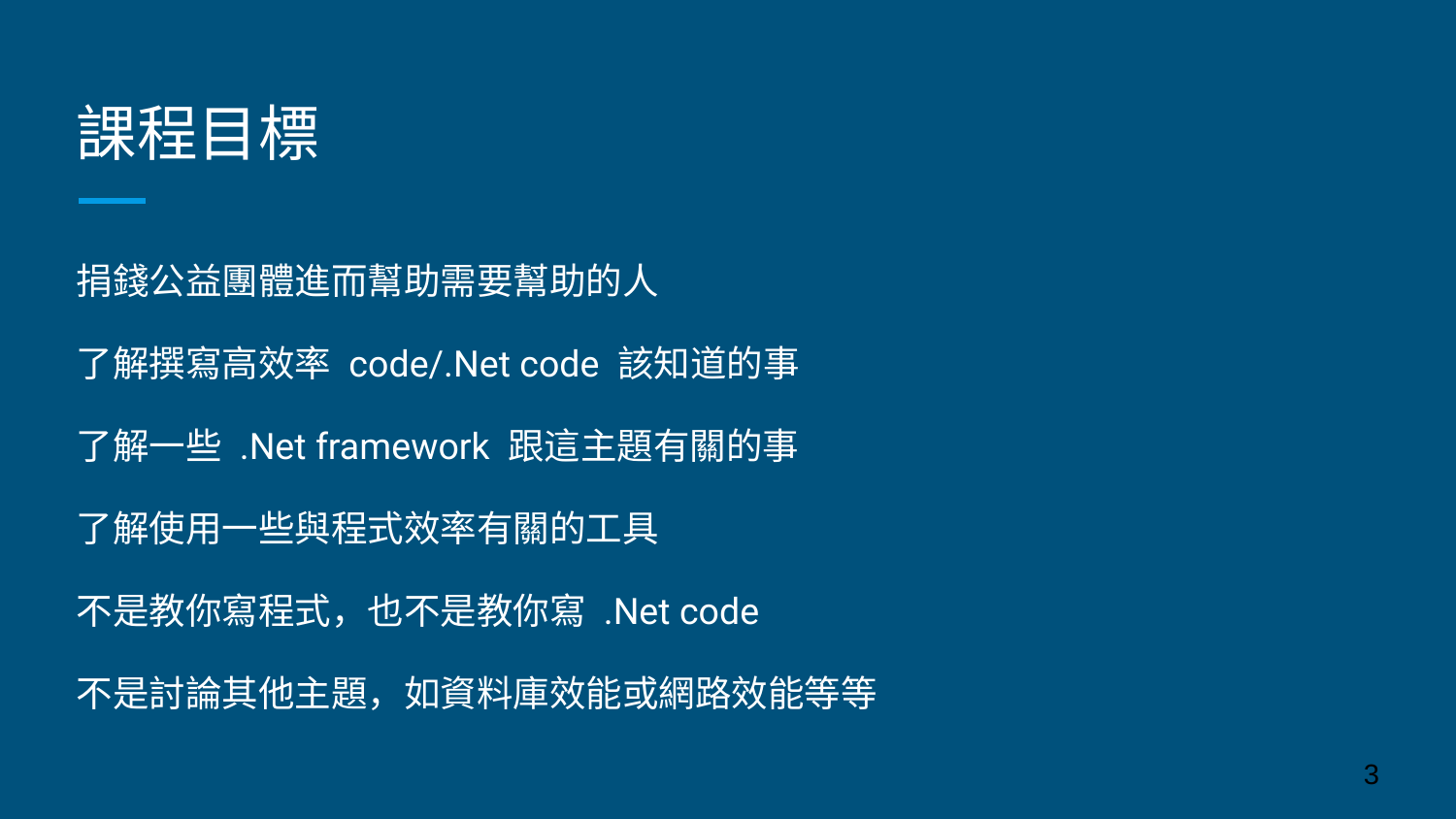

# 課程目標
捐錢公益團體進而幫助需要幫助的人
了解撰寫高效率 code/.Net code 該知道的事
了解一些 .Net framework 跟這主題有關的事
了解使用一些與程式效率有關的工具
不是教你寫程式，也不是教你寫 .Net code
不是討論其他主題，如資料庫效能或網路效能等等

3